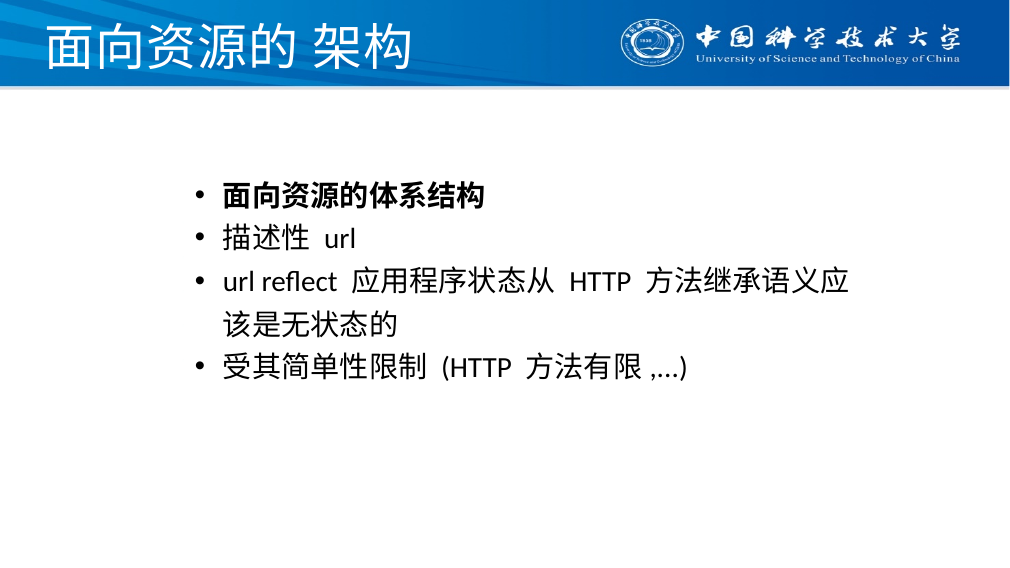

# 面向资源的 架构
面向资源的体系结构
描述性 url
url reﬂect 应用程序状态从 HTTP 方法继承语义应该是无状态的
受其简单性限制 (HTTP 方法有限,...)